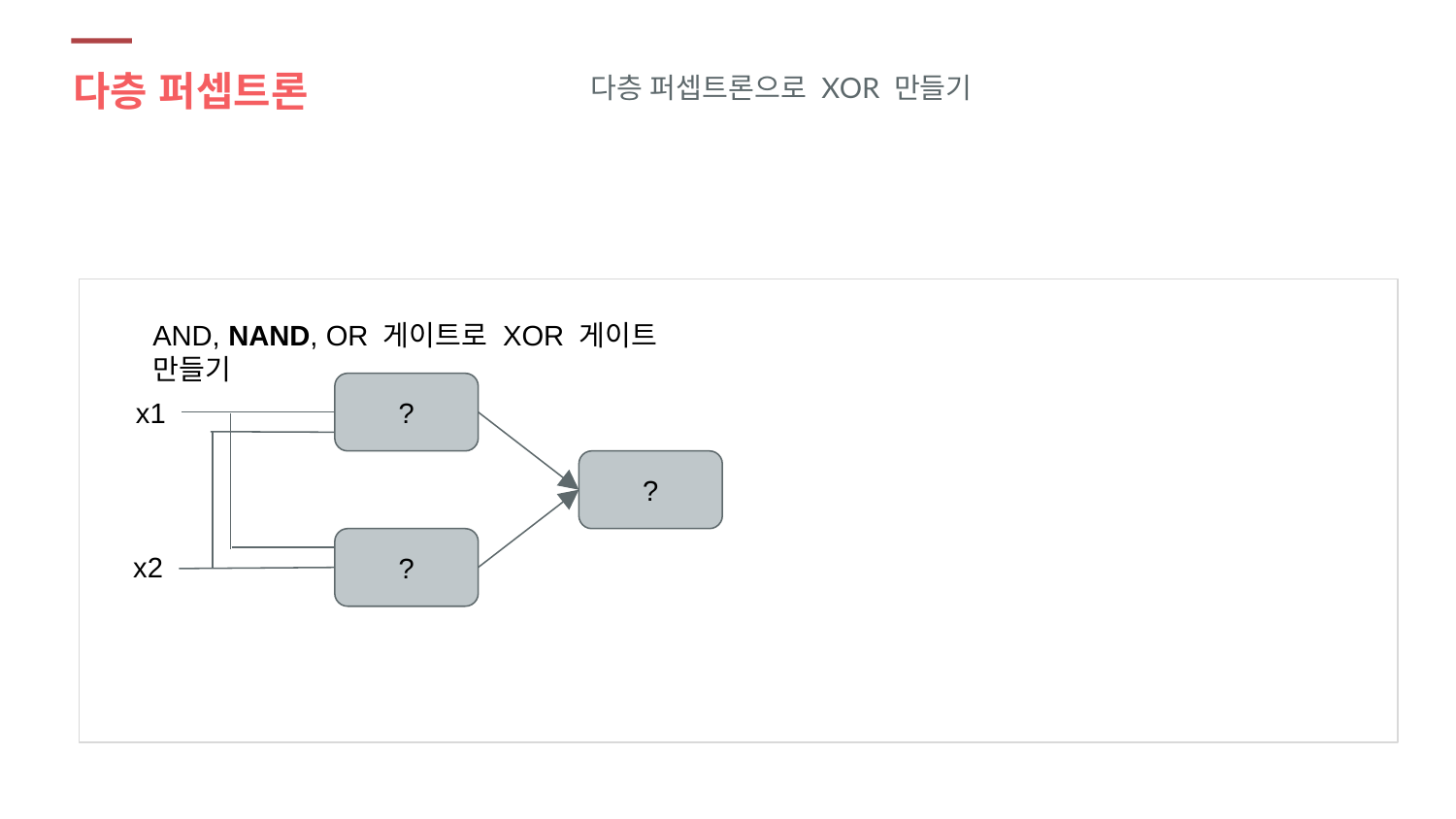

# 다층 퍼셉트론
다층 퍼셉트론으로 XOR 만들기
AND, NAND, OR 게이트로 XOR 게이트 만들기
?
x1
?
?
x2